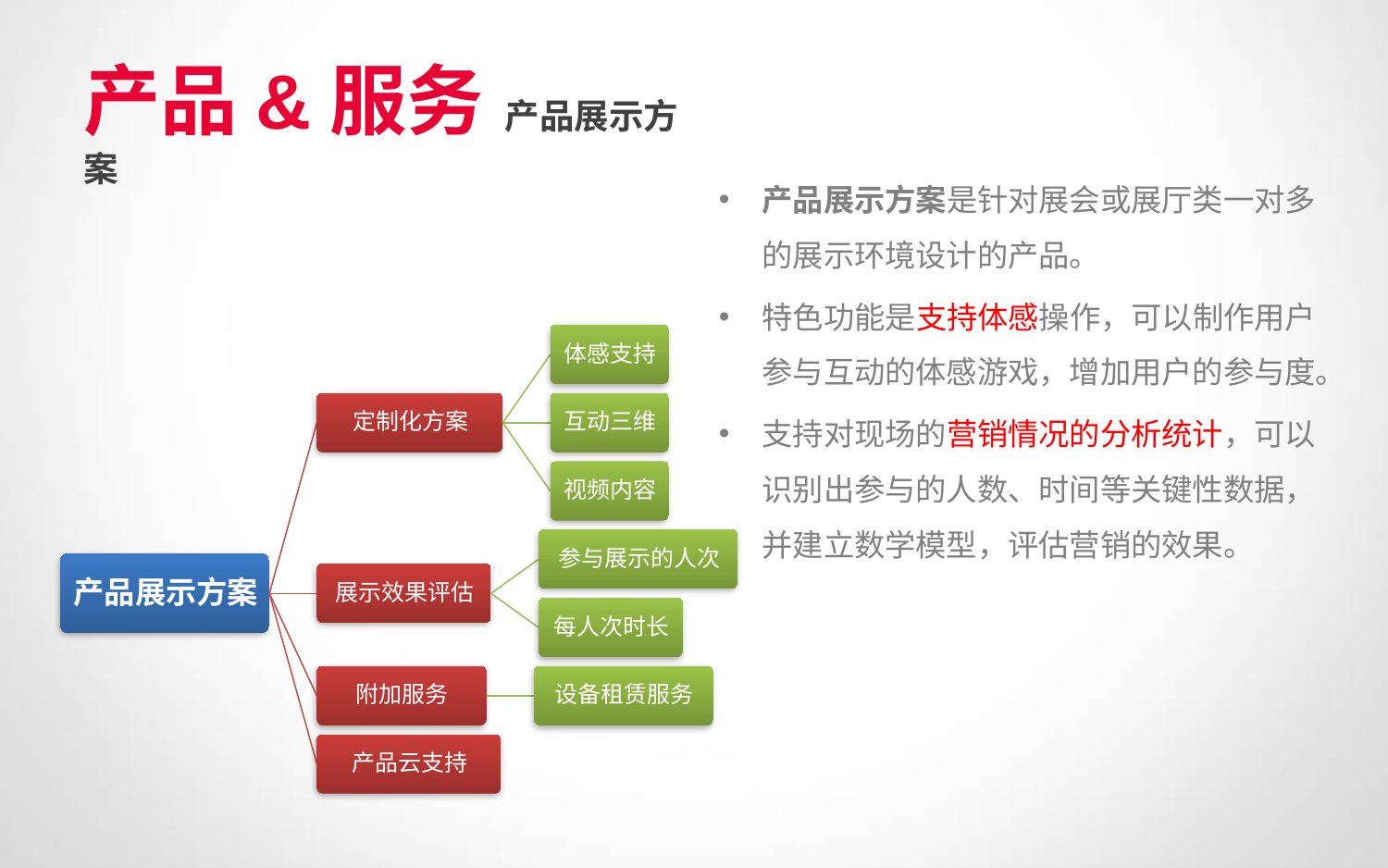

产品&服务 产品展示方案
产品展示方案是针对展会或展厅类一对多的展示环境设计的产品。
特色功能是支持体感操作，可以制作用户参与互动的体感游戏，增加用户的参与度。
支持对现场的营销情况的分析统计，可以识别出参与的人数、时间等关键性数据，并建立数学模型，评估营销的效果。
产品展示方案

定制化方案

体感支持

互动三维

视频内容

展示效果评估

参与展示的人次

每人次时长

附加服务

设备租赁服务

产品云支持